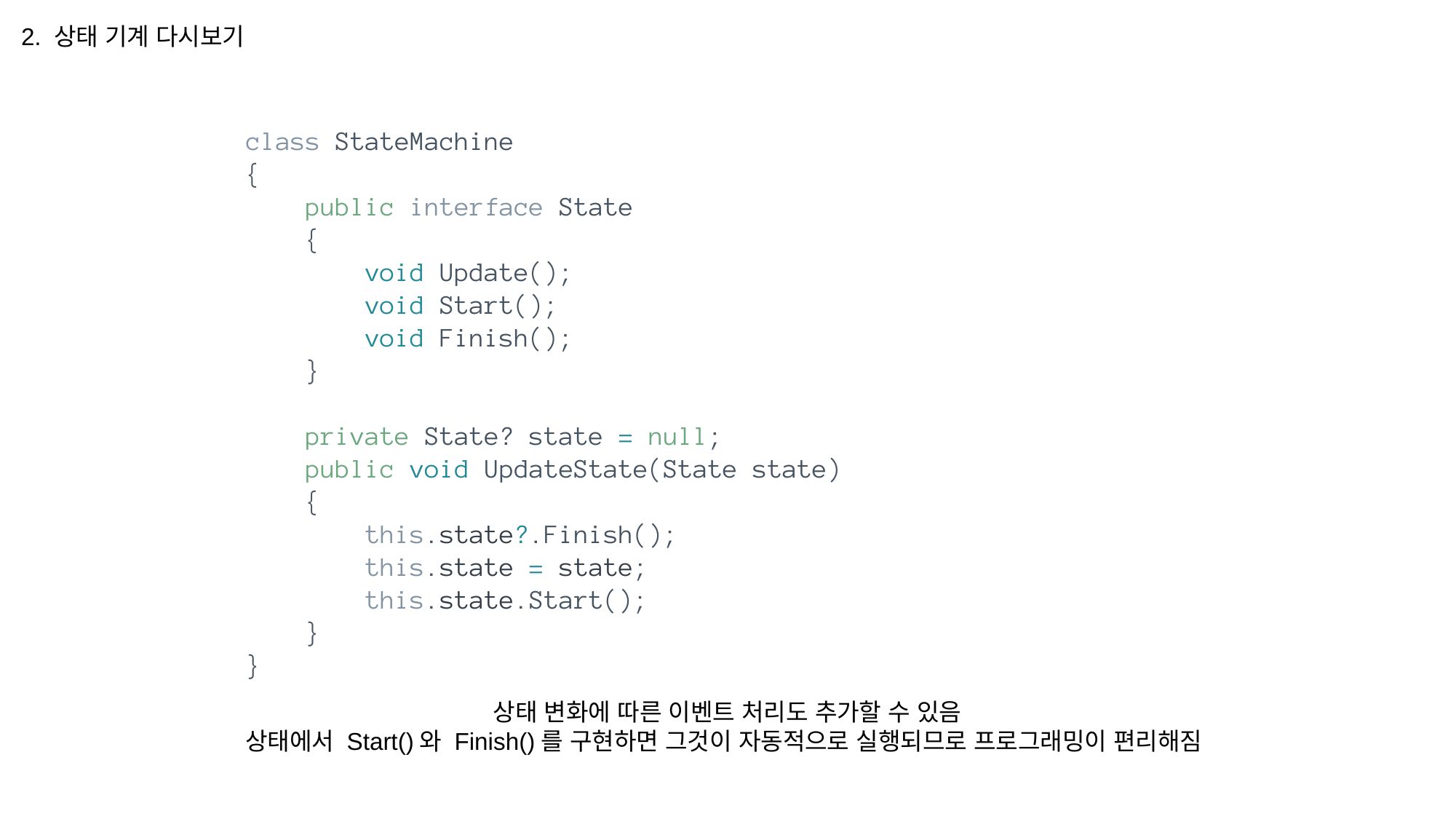

2. 상태 기계 다시보기
class StateMachine
{
    public interface State
    {
        void Update();
        void Start();
        void Finish();
    }
    private State? state = null;
    public void UpdateState(State state)
    {
        this.state?.Finish();
        this.state = state;
        this.state.Start();
    }
}
상태 변화에 따른 이벤트 처리도 추가할 수 있음
상태에서 Start()와 Finish()를 구현하면 그것이 자동적으로 실행되므로 프로그래밍이 편리해짐